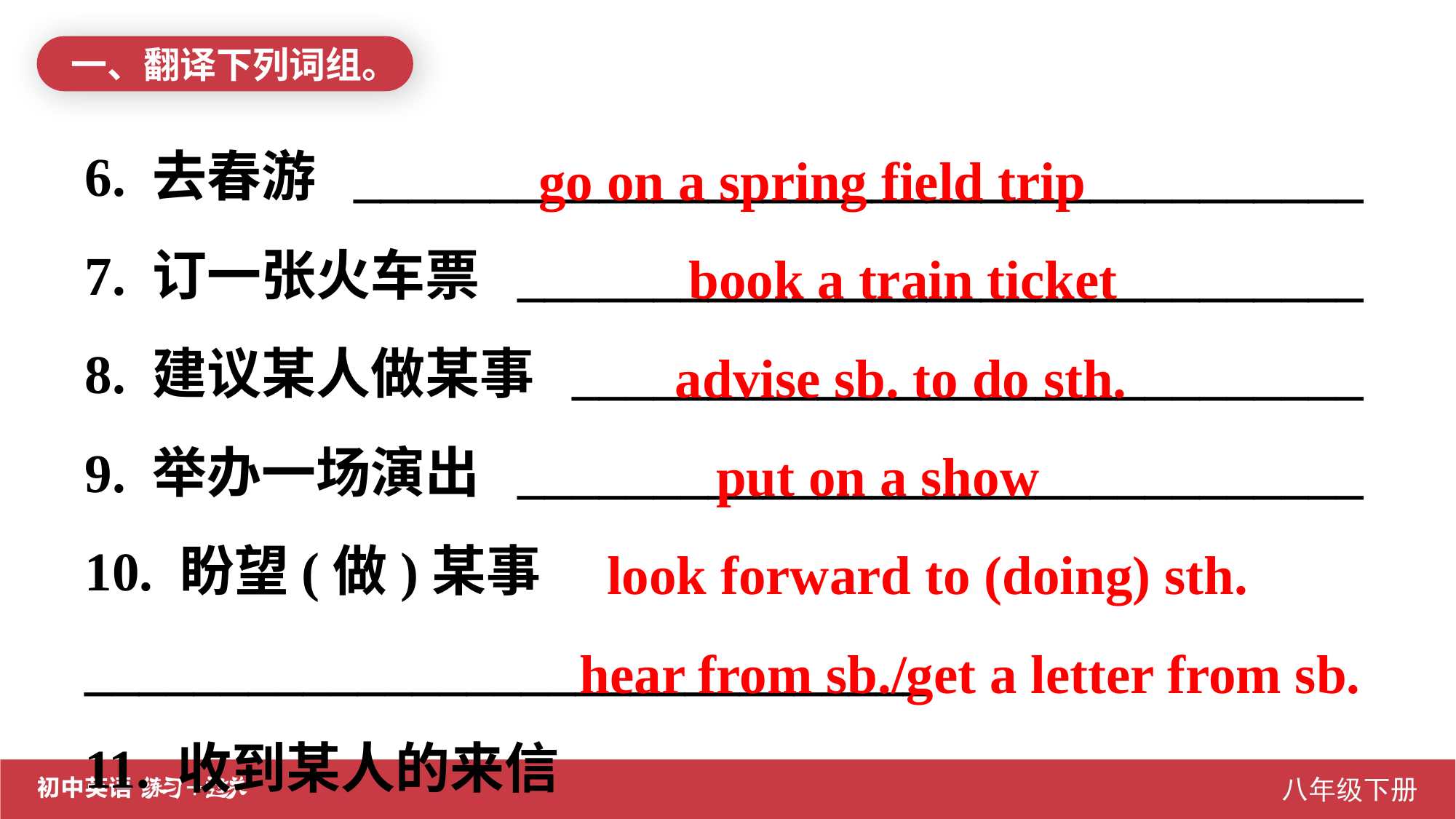

一、翻译下列词组。
6. 去春游  _____________________________________
7. 订一张火车票  _______________________________
8. 建议某人做某事  _____________________________
9. 举办一场演出  _______________________________
10. 盼望(做)某事  _______________________________
11. 收到某人的来信  _____________________________
  go on a spring field trip
             book a train ticket
            advise sb. to do sth.
               put on a show
       look forward to (doing) sth.
     hear from sb./get a letter from sb.